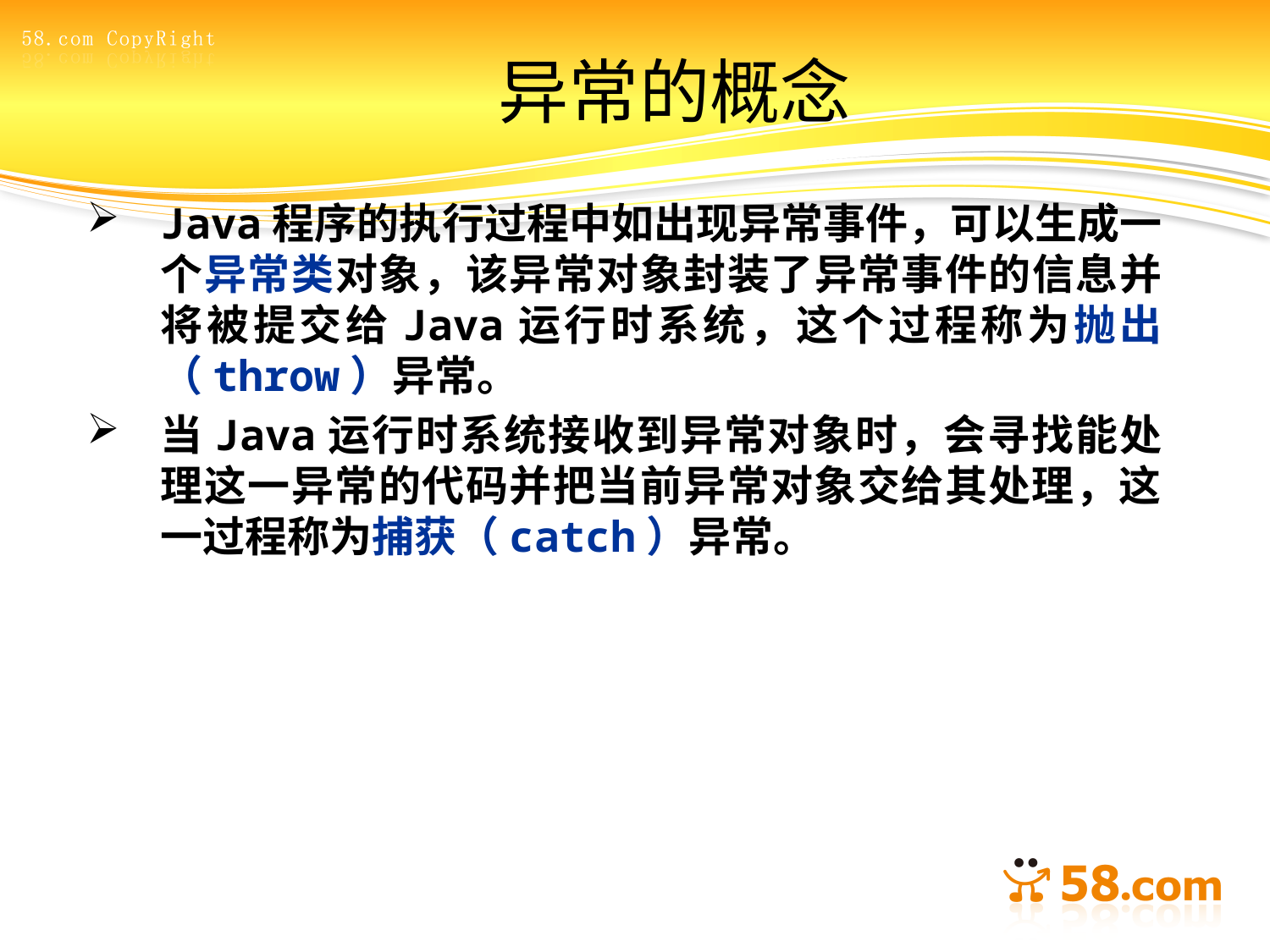

# 异常的概念
Java程序的执行过程中如出现异常事件，可以生成一个异常类对象，该异常对象封装了异常事件的信息并将被提交给Java运行时系统，这个过程称为抛出（throw）异常。
当Java运行时系统接收到异常对象时，会寻找能处理这一异常的代码并把当前异常对象交给其处理，这一过程称为捕获（catch）异常。